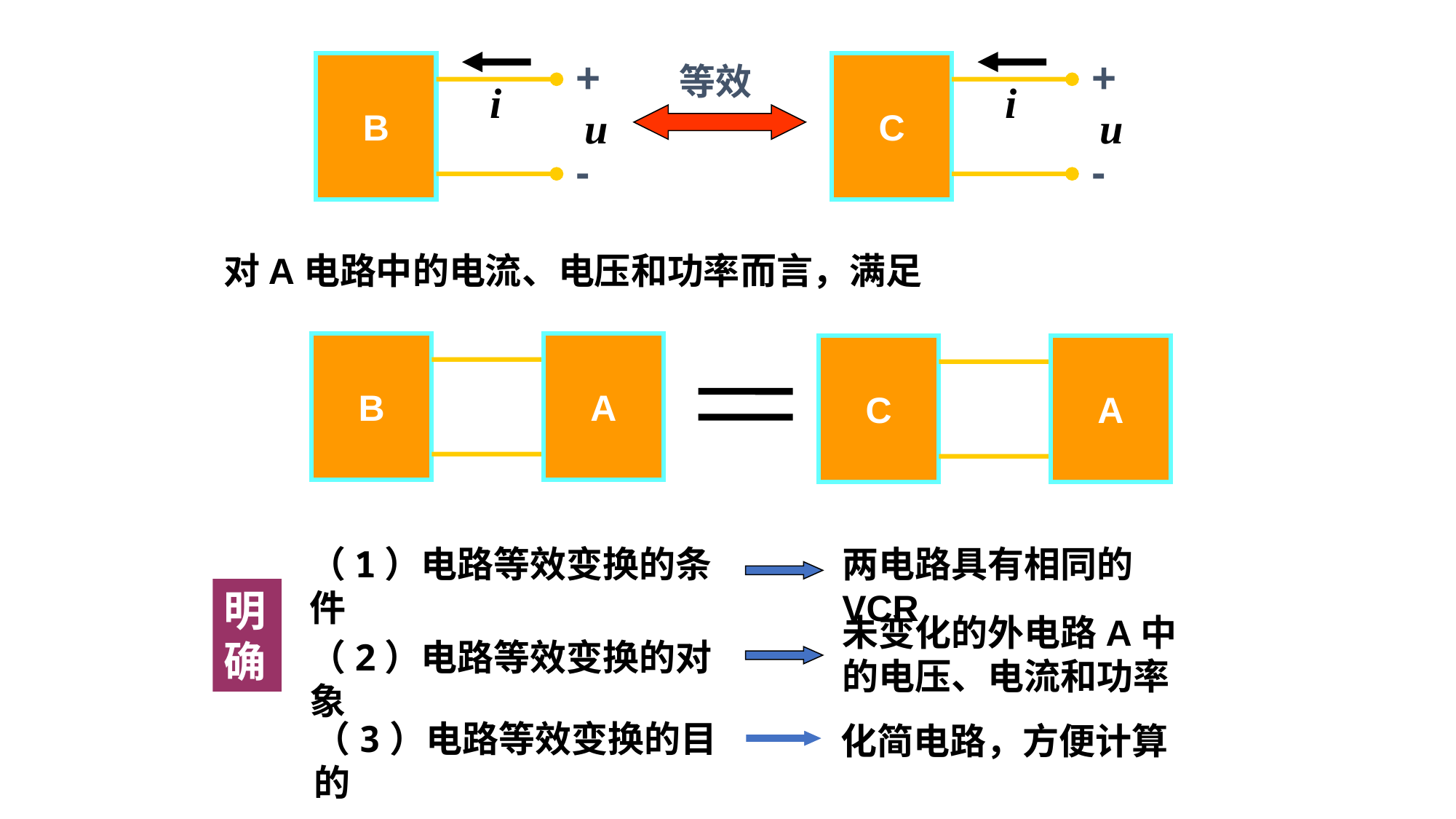

+
B

i
u
-
+
C

i
u
-
等效

对A电路中的电流、电压和功率而言，满足
B

A
C

A

（1）电路等效变换的条件
两电路具有相同的VCR

明确
未变化的外电路A中的电压、电流和功率
（2）电路等效变换的对象

（3）电路等效变换的目的
化简电路，方便计算